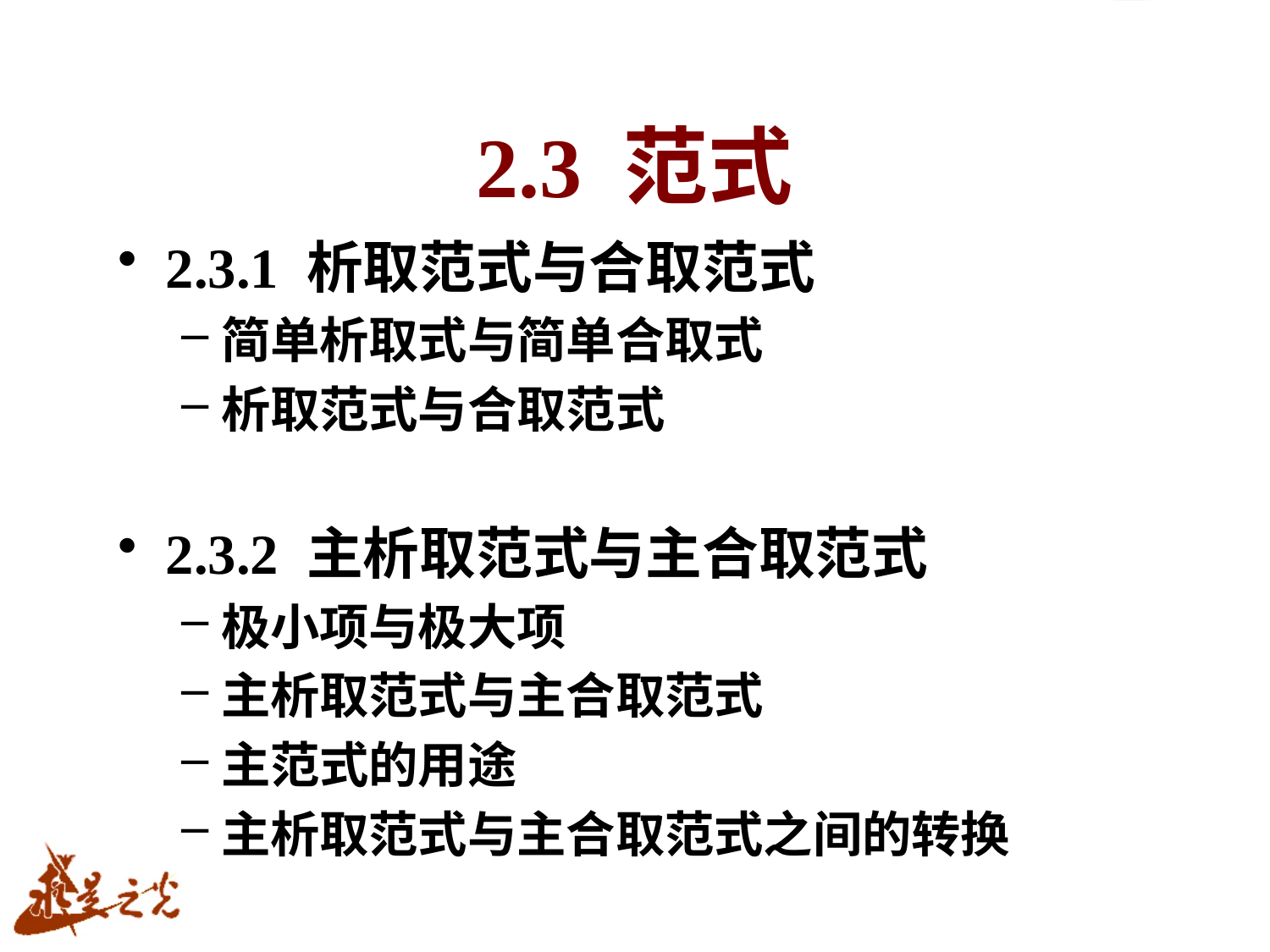

# 2.3 范式
2.3.1 析取范式与合取范式
简单析取式与简单合取式
析取范式与合取范式

2.3.2 主析取范式与主合取范式
极小项与极大项
主析取范式与主合取范式
主范式的用途
主析取范式与主合取范式之间的转换

1